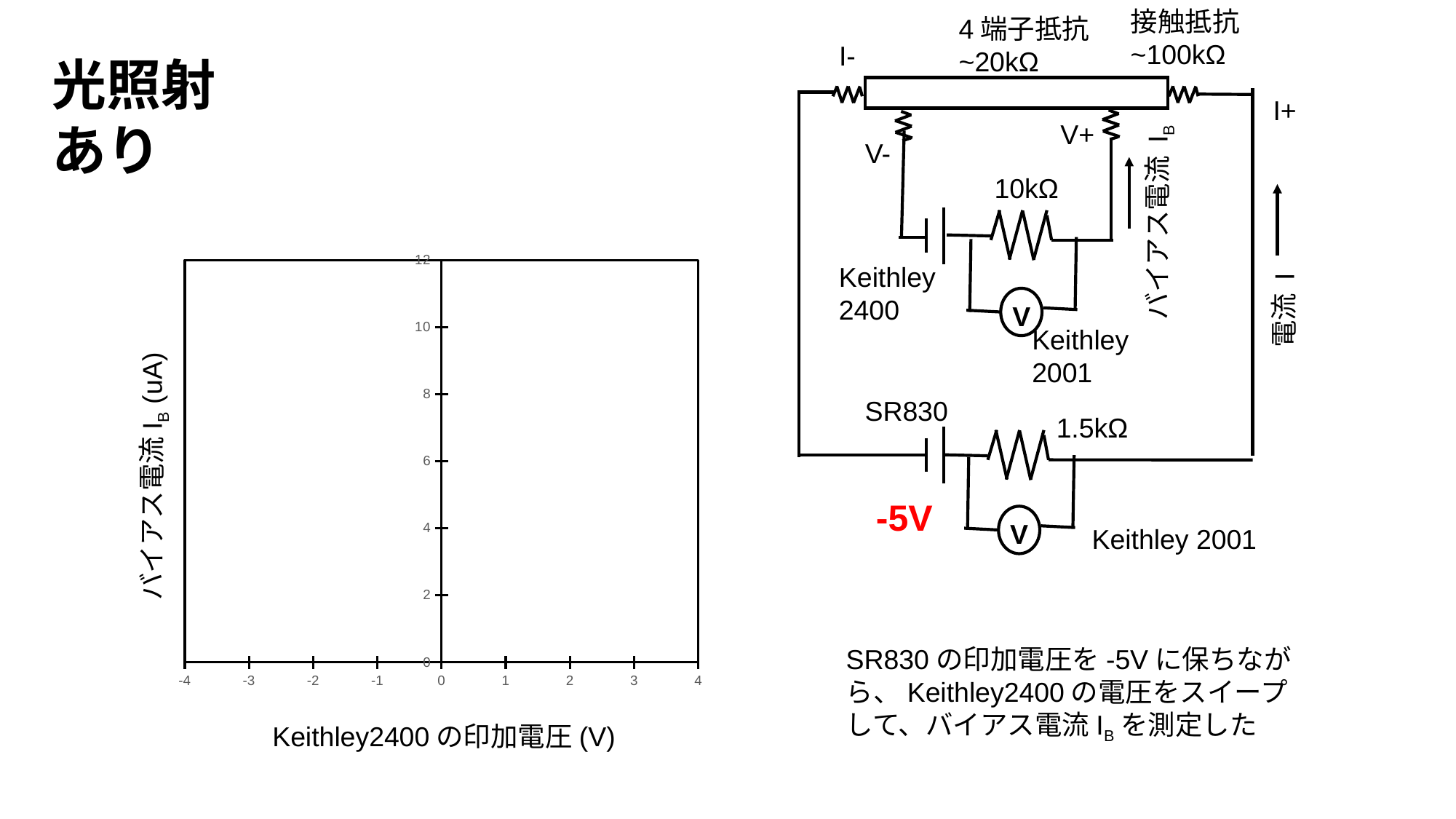

接触抵抗~100kΩ
4端子抵抗~20kΩ
I-
光照射
あり

I+
V+
V-
10kΩ
バイアス電流 IB

### Chart

| Category |  |
|---|---|
Keithley
2400
電流 I

V
Keithley
2001
SR830
1.5kΩ
バイアス電流IB (uA)
-5V

V
Keithley 2001
SR830の印加電圧を-5Vに保ちながら、Keithley2400の電圧をスイープして、バイアス電流IBを測定した
Keithley2400の印加電圧(V)